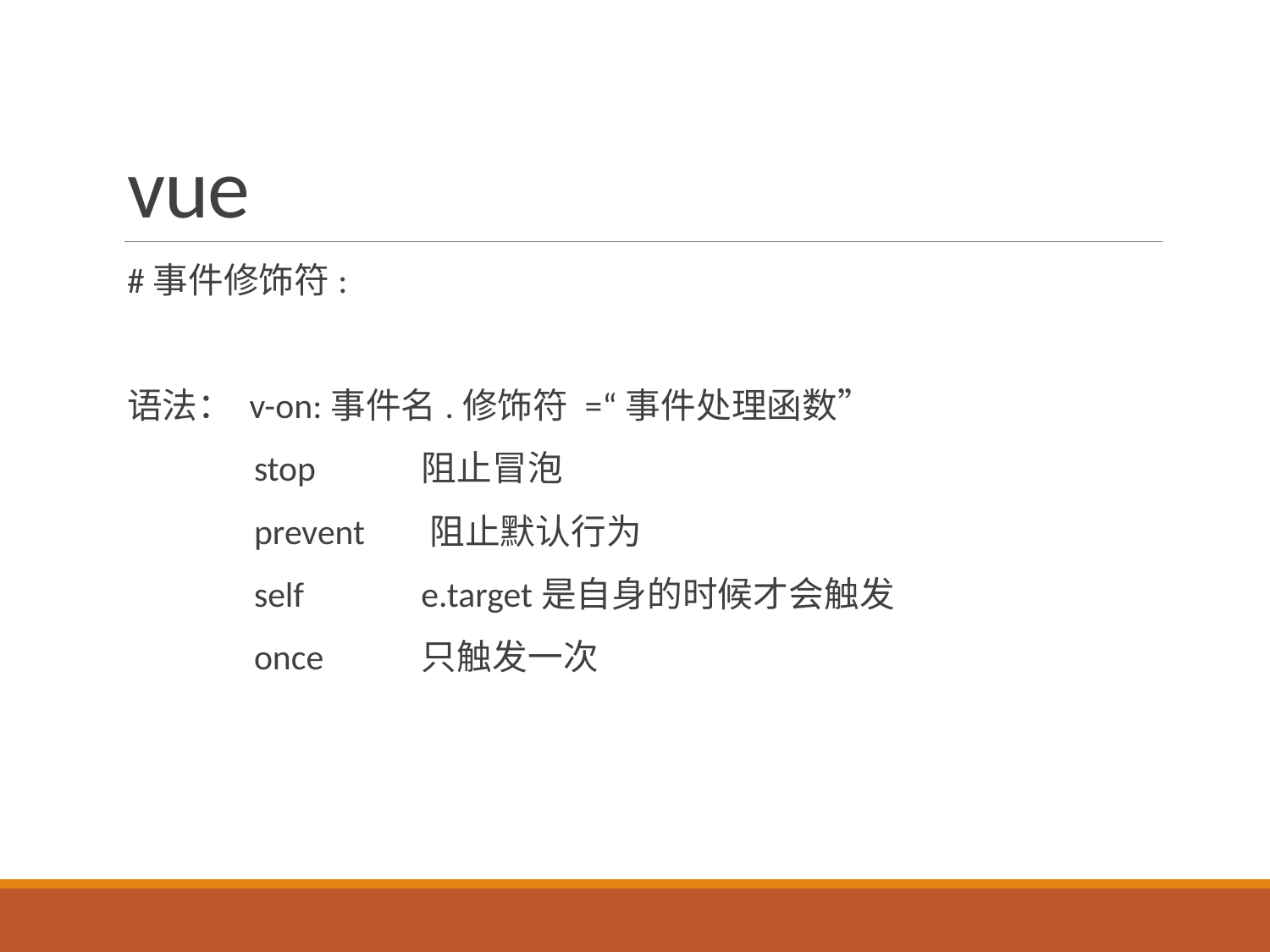

# vue
#事件修饰符:

语法： v-on:事件名.修饰符 =“事件处理函数”
	stop	    阻止冒泡
	prevent	     阻止默认行为
	self	     e.target是自身的时候才会触发
	once	    只触发一次